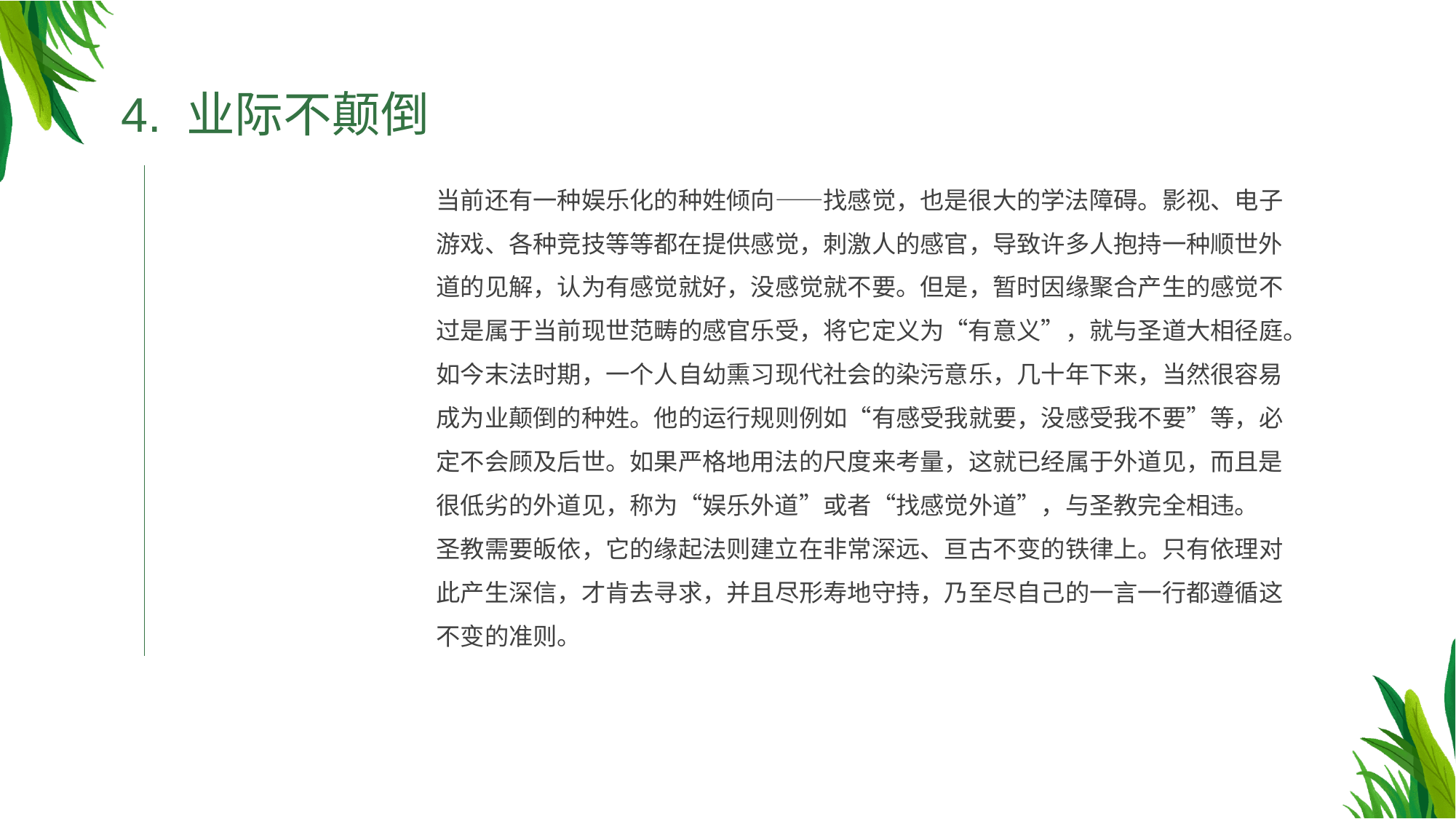

4. 业际不颠倒
当前还有一种娱乐化的种姓倾向——找感觉，也是很大的学法障碍。影视、电子游戏、各种竞技等等都在提供感觉，刺激人的感官，导致许多人抱持一种顺世外道的见解，认为有感觉就好，没感觉就不要。但是，暂时因缘聚合产生的感觉不过是属于当前现世范畴的感官乐受，将它定义为“有意义”，就与圣道大相径庭。
如今末法时期，一个人自幼熏习现代社会的染污意乐，几十年下来，当然很容易成为业颠倒的种姓。他的运行规则例如“有感受我就要，没感受我不要”等，必定不会顾及后世。如果严格地用法的尺度来考量，这就已经属于外道见，而且是很低劣的外道见，称为“娱乐外道”或者“找感觉外道”，与圣教完全相违。
圣教需要皈依，它的缘起法则建立在非常深远、亘古不变的铁律上。只有依理对此产生深信，才肯去寻求，并且尽形寿地守持，乃至尽自己的一言一行都遵循这不变的准则。